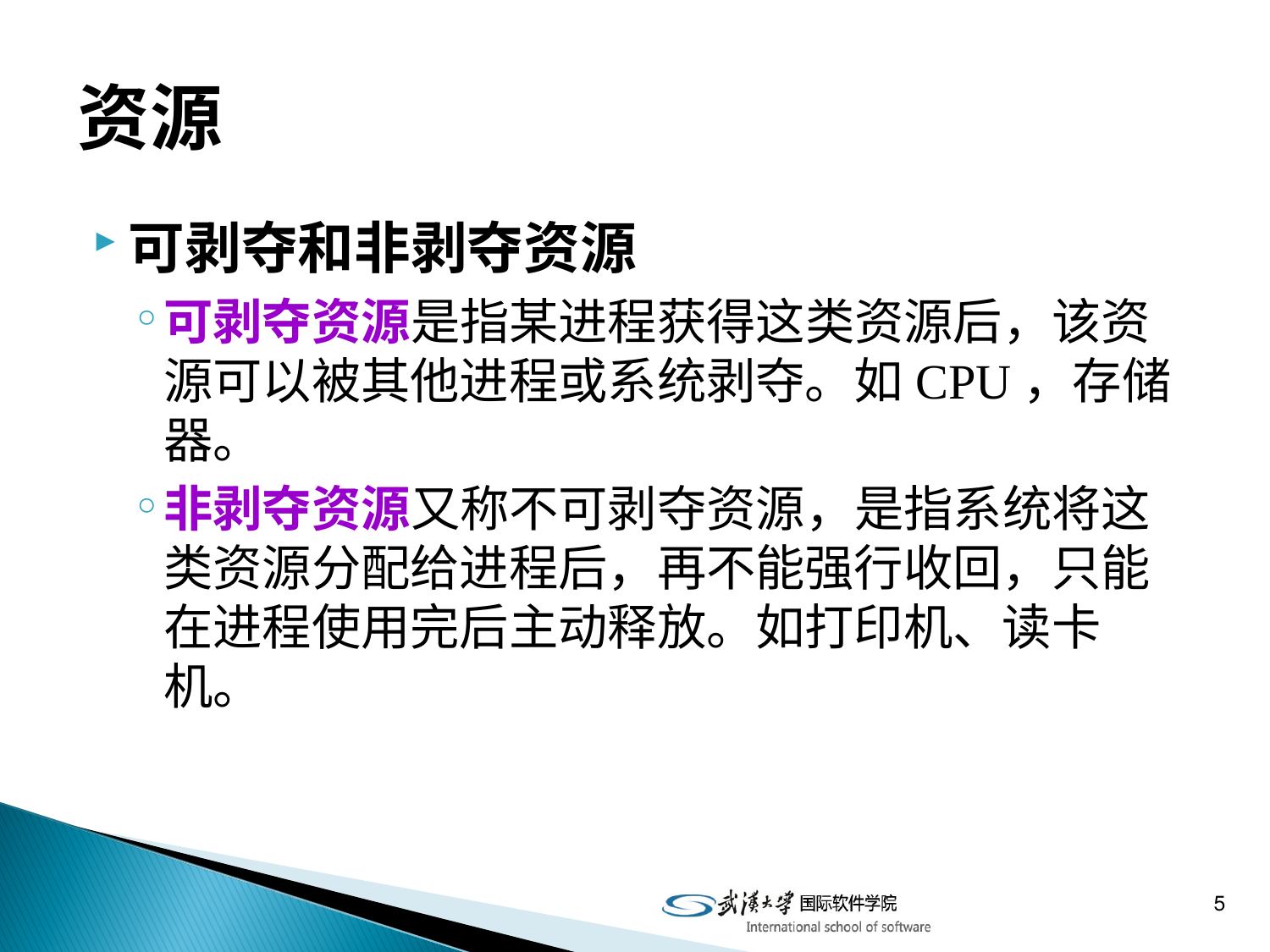

# 资源
可剥夺和非剥夺资源
可剥夺资源是指某进程获得这类资源后，该资源可以被其他进程或系统剥夺。如CPU，存储器。
非剥夺资源又称不可剥夺资源，是指系统将这类资源分配给进程后，再不能强行收回，只能在进程使用完后主动释放。如打印机、读卡机。